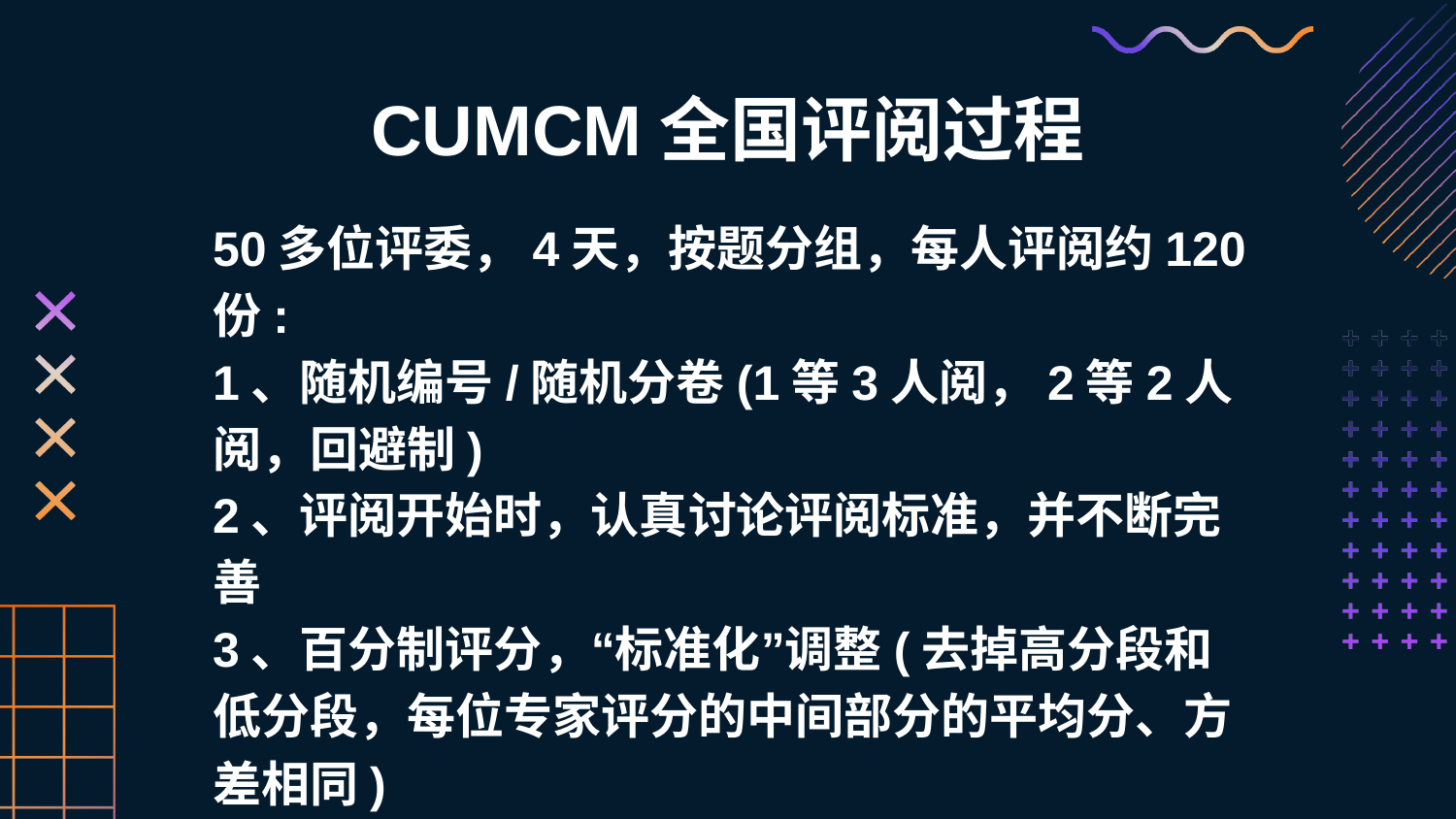

# CUMCM全国评阅过程
50多位评委，4天，按题分组，每人评阅约120份:
1、随机编号/随机分卷(1等3人阅，2等2人阅，回避制)
2、评阅开始时，认真讨论评阅标准，并不断完善
3、百分制评分，“标准化”调整(去掉高分段和低分段，每位专家评分的中间部分的平均分、方差相同)